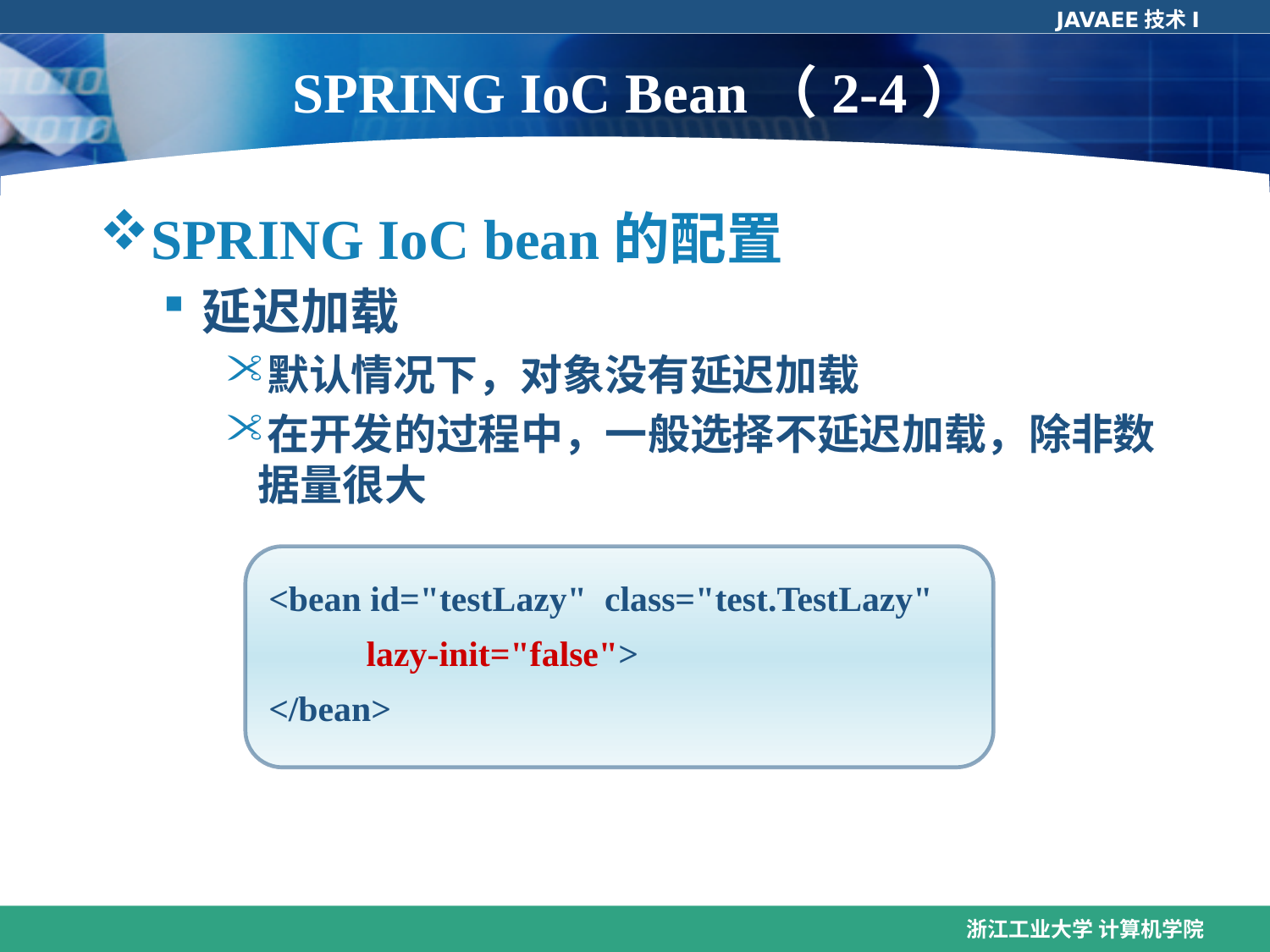

# SPRING IoC Bean（2-4）
SPRING IoC bean的配置
延迟加载
默认情况下，对象没有延迟加载
在开发的过程中，一般选择不延迟加载，除非数据量很大
<bean id="testLazy"  class="test.TestLazy"
           lazy-init="false">
</bean>